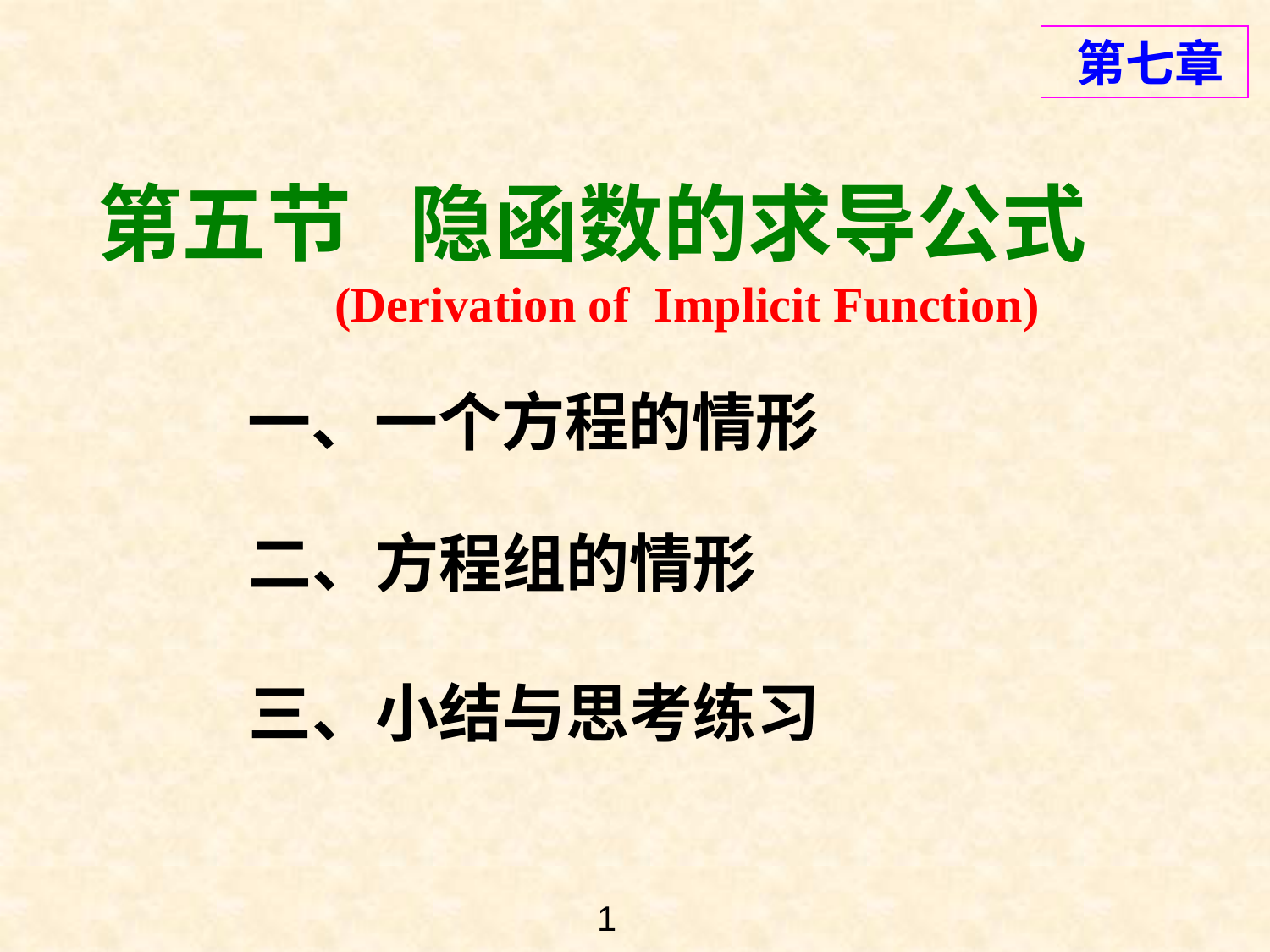

第七章
# 第五节   隐函数的求导公式
(Derivation of  Implicit Function)
一、一个方程的情形
二、方程组的情形
三、小结与思考练习
1